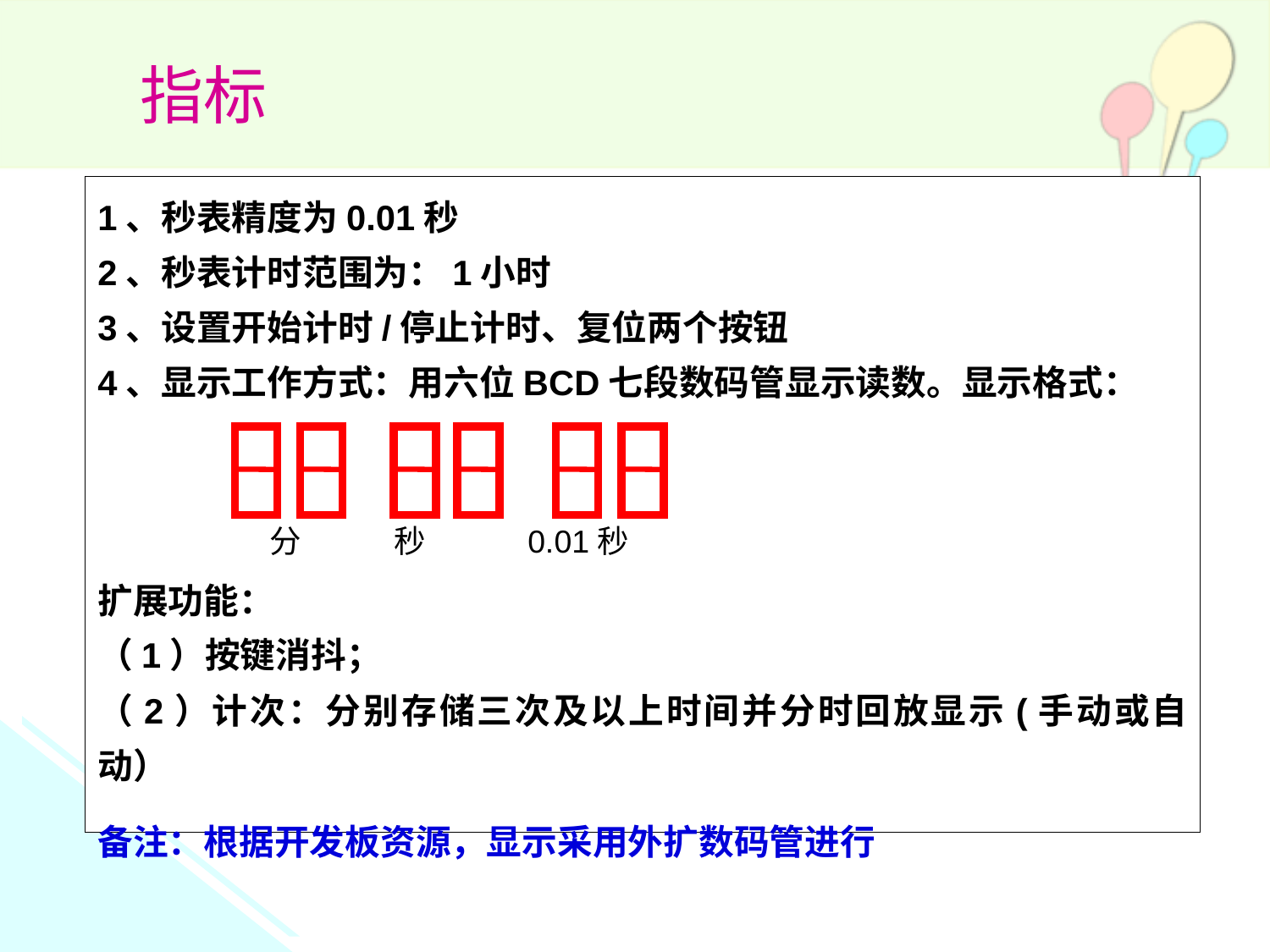

指标
1、秒表精度为0.01秒
2、秒表计时范围为：1小时
3、设置开始计时/停止计时、复位两个按钮
4、显示工作方式：用六位BCD七段数码管显示读数。显示格式：

扩展功能：
（1）按键消抖；
（2）计次：分别存储三次及以上时间并分时回放显示(手动或自动）
备注：根据开发板资源，显示采用外扩数码管进行

  分             秒             0.01秒